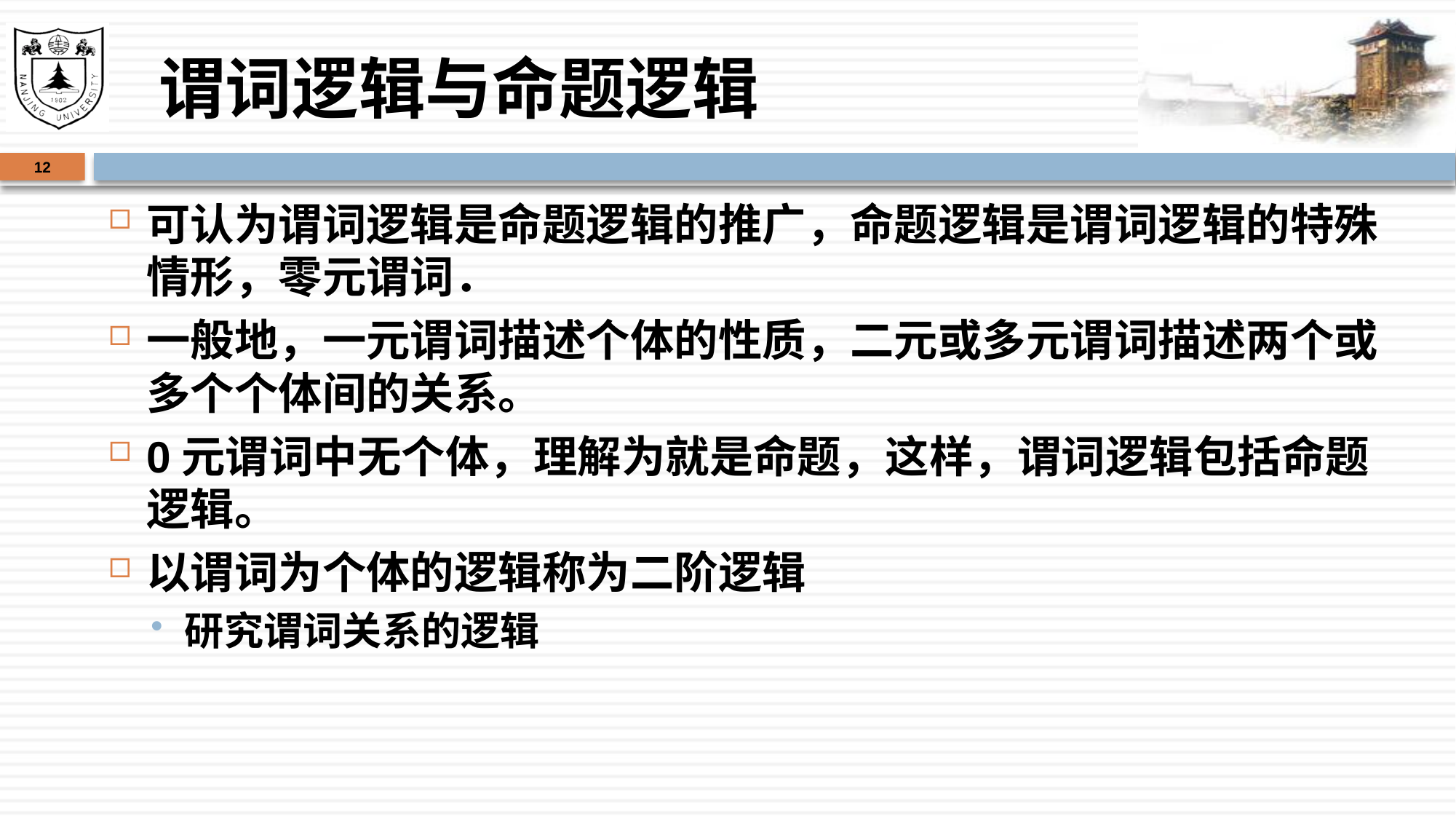

# 谓词逻辑与命题逻辑
12
可认为谓词逻辑是命题逻辑的推广，命题逻辑是谓词逻辑的特殊情形，零元谓词．
一般地，一元谓词描述个体的性质，二元或多元谓词描述两个或多个个体间的关系。
0元谓词中无个体，理解为就是命题，这样，谓词逻辑包括命题逻辑。
以谓词为个体的逻辑称为二阶逻辑
研究谓词关系的逻辑